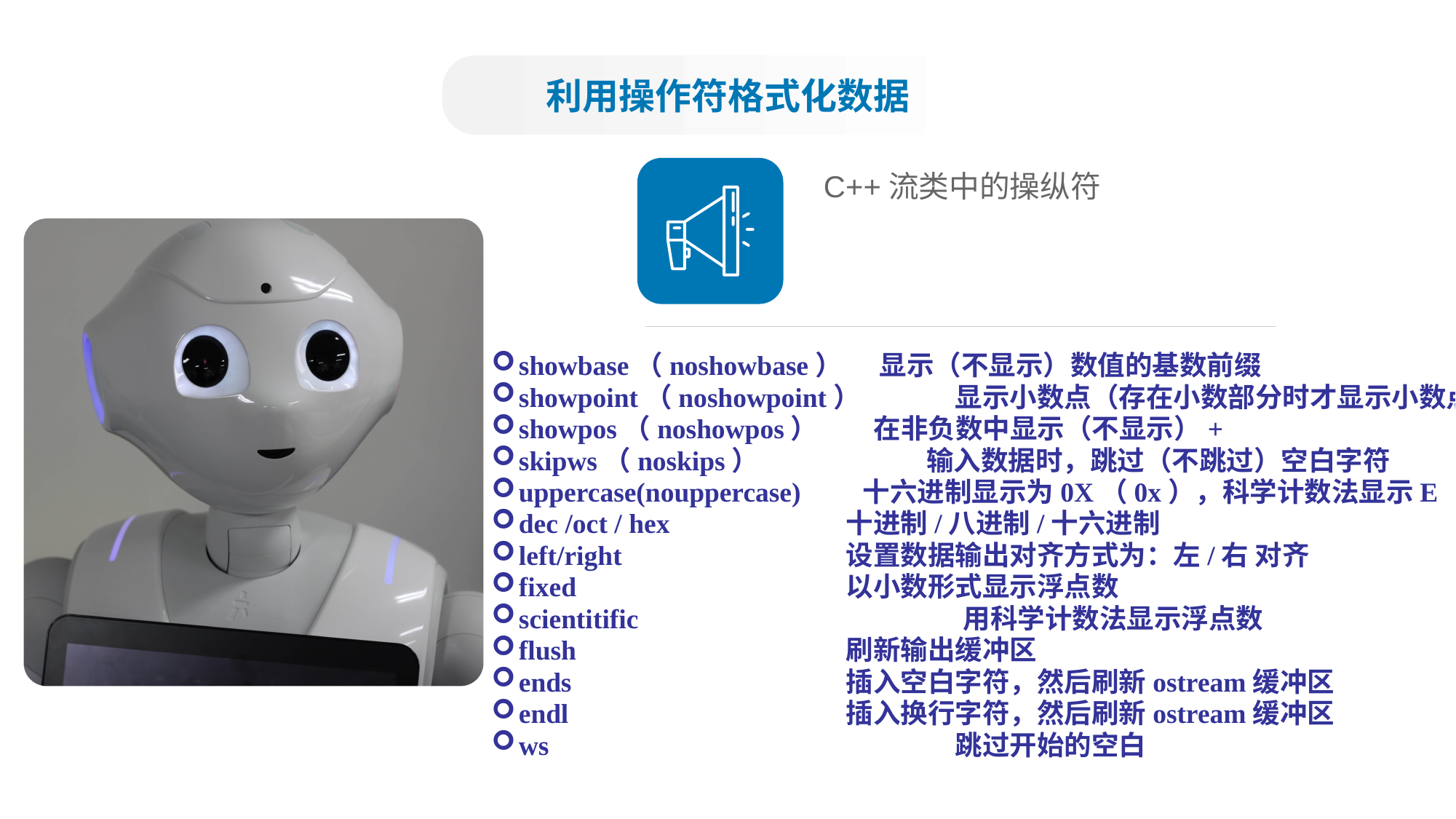

利用操作符格式化数据

C++流类中的操纵符

showbase（noshowbase）      显示（不显示）数值的基数前缀
showpoint（noshowpoint）	显示小数点（存在小数部分时才显示小数点）
showpos（noshowpos）         在非负数中显示（不显示）+
skipws（noskips）	             输入数据时，跳过（不跳过）空白字符
uppercase(nouppercase)        十六进制显示为0X（0x），科学计数法显示E（e）
dec /oct / hex		十进制/八进制/十六进制
left/right			设置数据输出对齐方式为：左/右 对齐
fixed			以小数形式显示浮点数
scientitific		                用科学计数法显示浮点数
flush			刷新输出缓冲区
ends			插入空白字符，然后刷新ostream缓冲区
endl			插入换行字符，然后刷新ostream缓冲区
ws				跳过开始的空白